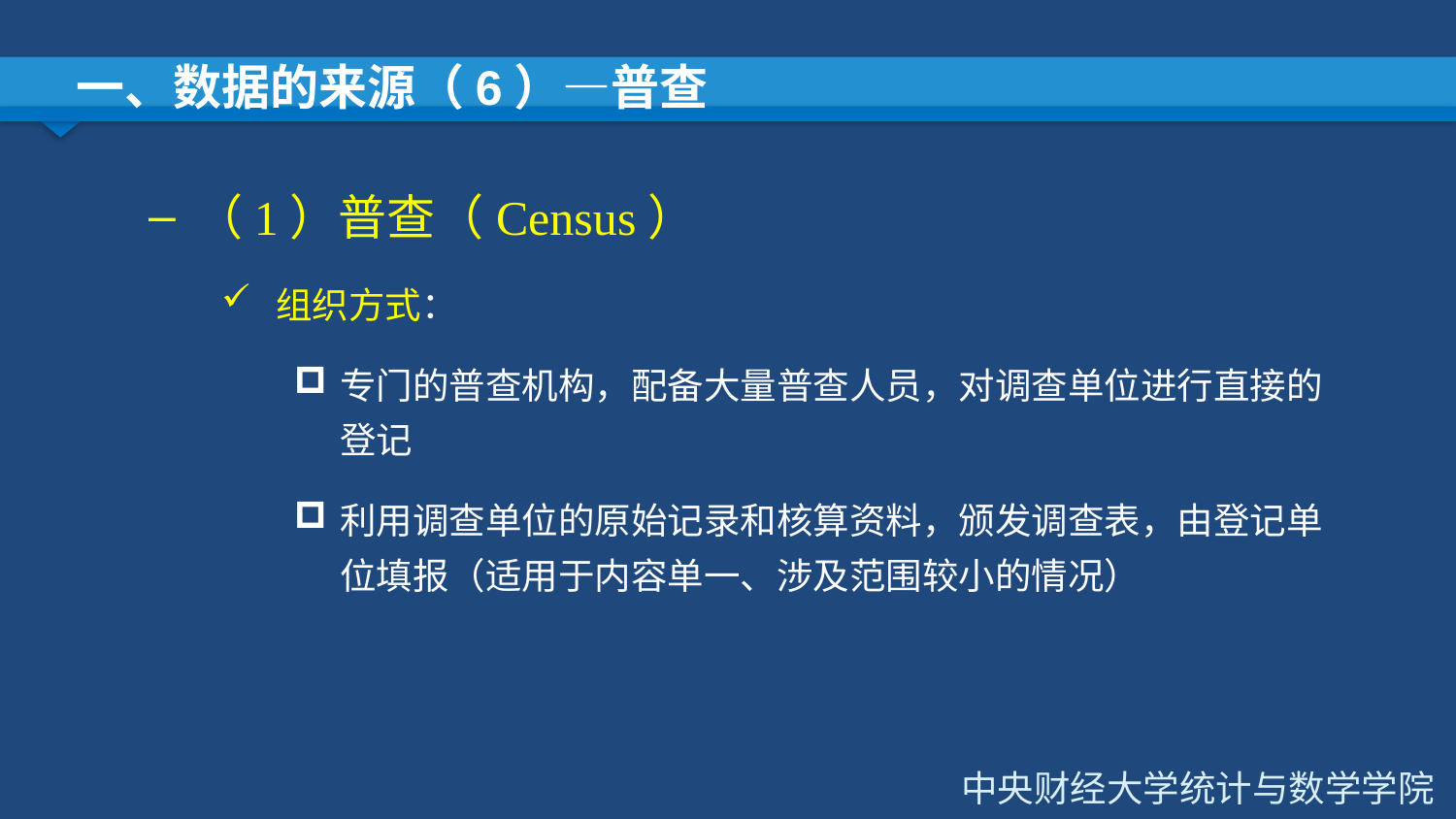

# 一、数据的来源（6）—普查
（1）普查（Census）
组织方式：
专门的普查机构，配备大量普查人员，对调查单位进行直接的登记
利用调查单位的原始记录和核算资料，颁发调查表，由登记单位填报（适用于内容单一、涉及范围较小的情况）